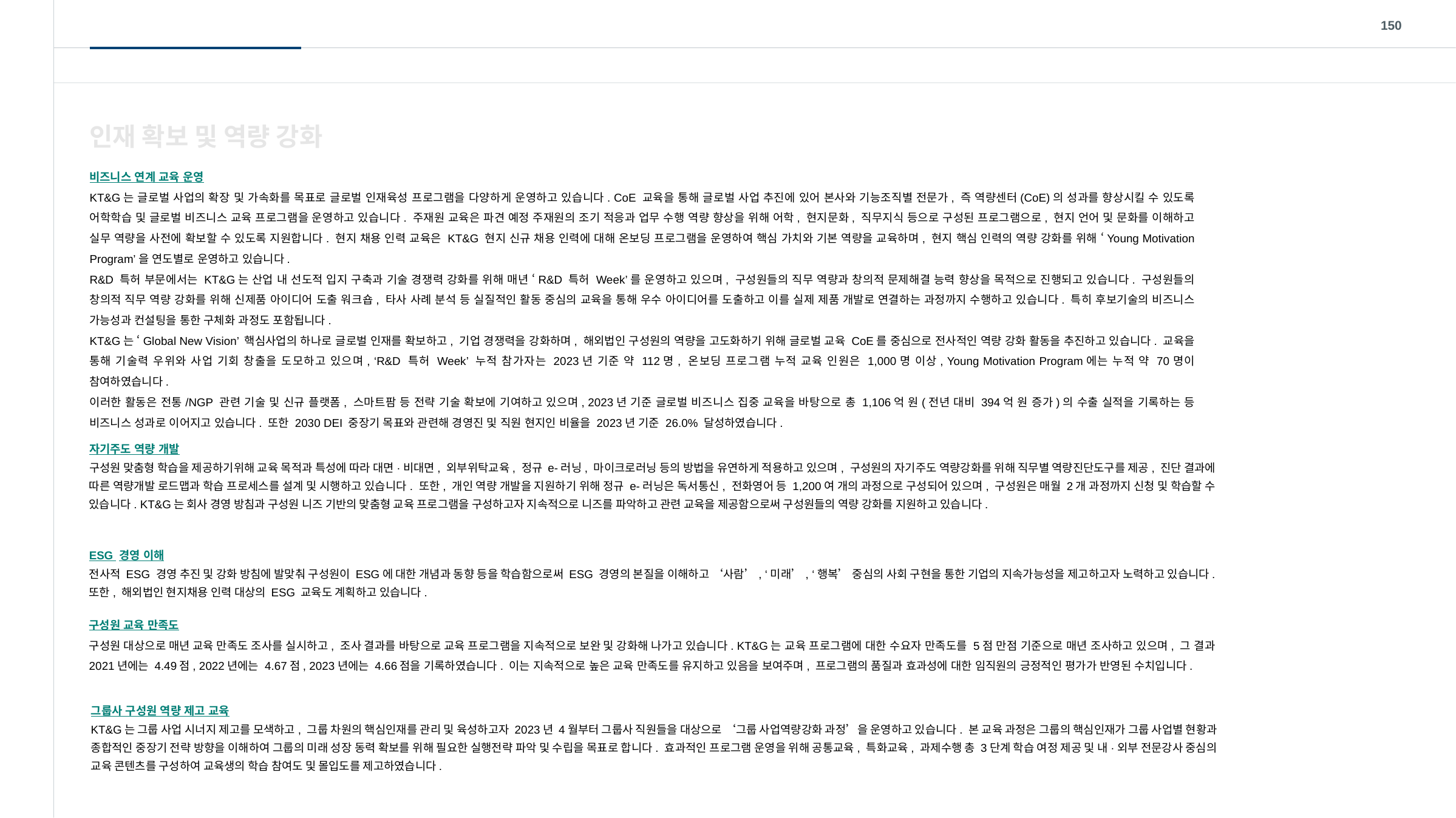

150
인재 확보 및 역량 강화
비즈니스 연계 교육 운영
KT&G는 글로벌 사업의 확장 및 가속화를 목표로 글로벌 인재육성 프로그램을 다양하게 운영하고 있습니다. CoE 교육을 통해 글로벌 사업 추진에 있어 본사와 기능조직별 전문가, 즉 역량센터(CoE)의 성과를 향상시킬 수 있도록 어학학습 및 글로벌 비즈니스 교육 프로그램을 운영하고 있습니다. 주재원 교육은 파견 예정 주재원의 조기 적응과 업무 수행 역량 향상을 위해 어학, 현지문화, 직무지식 등으로 구성된 프로그램으로, 현지 언어 및 문화를 이해하고 실무 역량을 사전에 확보할 수 있도록 지원합니다. 현지 채용 인력 교육은 KT&G 현지 신규 채용 인력에 대해 온보딩 프로그램을 운영하여 핵심 가치와 기본 역량을 교육하며, 현지 핵심 인력의 역량 강화를 위해 ‘Young Motivation Program’을 연도별로 운영하고 있습니다.
R&D 특허 부문에서는 KT&G는 산업 내 선도적 입지 구축과 기술 경쟁력 강화를 위해 매년 ‘R&D 특허 Week’를 운영하고 있으며, 구성원들의 직무 역량과 창의적 문제해결 능력 향상을 목적으로 진행되고 있습니다. 구성원들의 창의적 직무 역량 강화를 위해 신제품 아이디어 도출 워크숍, 타사 사례 분석 등 실질적인 활동 중심의 교육을 통해 우수 아이디어를 도출하고 이를 실제 제품 개발로 연결하는 과정까지 수행하고 있습니다. 특히 후보기술의 비즈니스 가능성과 컨설팅을 통한 구체화 과정도 포함됩니다.
KT&G는 ‘Global New Vision’ 핵심사업의 하나로 글로벌 인재를 확보하고, 기업 경쟁력을 강화하며, 해외법인 구성원의 역량을 고도화하기 위해 글로벌 교육 CoE를 중심으로 전사적인 역량 강화 활동을 추진하고 있습니다. 교육을 통해 기술력 우위와 사업 기회 창출을 도모하고 있으며, ‘R&D 특허 Week’ 누적 참가자는 2023년 기준 약 112명, 온보딩 프로그램 누적 교육 인원은 1,000명 이상, Young Motivation Program에는 누적 약 70명이 참여하였습니다.
이러한 활동은 전통/NGP 관련 기술 및 신규 플랫폼, 스마트팜 등 전략 기술 확보에 기여하고 있으며, 2023년 기준 글로벌 비즈니스 집중 교육을 바탕으로 총 1,106억 원(전년 대비 394억 원 증가)의 수출 실적을 기록하는 등 비즈니스 성과로 이어지고 있습니다. 또한 2030 DEI 중장기 목표와 관련해 경영진 및 직원 현지인 비율을 2023년 기준 26.0% 달성하였습니다.

자기주도 역량 개발
구성원 맞춤형 학습을 제공하기위해 교육 목적과 특성에 따라 대면·비대면, 외부위탁교육, 정규 e-러닝, 마이크로러닝 등의 방법을 유연하게 적용하고 있으며, 구성원의 자기주도 역량강화를 위해 직무별 역량진단도구를 제공, 진단 결과에 따른 역량개발 로드맵과 학습 프로세스를 설계 및 시행하고 있습니다. 또한, 개인 역량 개발을 지원하기 위해 정규 e-러닝은 독서통신, 전화영어 등 1,200여 개의 과정으로 구성되어 있으며, 구성원은 매월 2개 과정까지 신청 및 학습할 수 있습니다. KT&G는 회사 경영 방침과 구성원 니즈 기반의 맞춤형 교육 프로그램을 구성하고자 지속적으로 니즈를 파악하고 관련 교육을 제공함으로써 구성원들의 역량 강화를 지원하고 있습니다.
ESG 경영 이해
전사적 ESG 경영 추진 및 강화 방침에 발맞춰 구성원이 ESG에 대한 개념과 동향 등을 학습함으로써 ESG 경영의 본질을 이해하고 ‘사람’, ‘미래’, ‘행복’ 중심의 사회 구현을 통한 기업의 지속가능성을 제고하고자 노력하고 있습니다. 또한, 해외법인 현지채용 인력 대상의 ESG 교육도 계획하고 있습니다.
구성원 교육 만족도
구성원 대상으로 매년 교육 만족도 조사를 실시하고, 조사 결과를 바탕으로 교육 프로그램을 지속적으로 보완 및 강화해 나가고 있습니다. KT&G는 교육 프로그램에 대한 수요자 만족도를 5점 만점 기준으로 매년 조사하고 있으며, 그 결과 2021년에는 4.49점, 2022년에는 4.67점, 2023년에는 4.66점을 기록하였습니다. 이는 지속적으로 높은 교육 만족도를 유지하고 있음을 보여주며, 프로그램의 품질과 효과성에 대한 임직원의 긍정적인 평가가 반영된 수치입니다.

그룹사 구성원 역량 제고 교육
KT&G는 그룹 사업 시너지 제고를 모색하고, 그룹 차원의 핵심인재를 관리 및 육성하고자 2023년 4월부터 그룹사 직원들을 대상으로 ‘그룹 사업역량강화 과정’을 운영하고 있습니다. 본 교육 과정은 그룹의 핵심인재가 그룹 사업별 현황과 종합적인 중장기 전략 방향을 이해하여 그룹의 미래 성장 동력 확보를 위해 필요한 실행전략 파악 및 수립을 목표로 합니다. 효과적인 프로그램 운영을 위해 공통교육, 특화교육, 과제수행 총 3단계 학습 여정 제공 및 내·외부 전문강사 중심의 교육 콘텐츠를 구성하여 교육생의 학습 참여도 및 몰입도를 제고하였습니다.